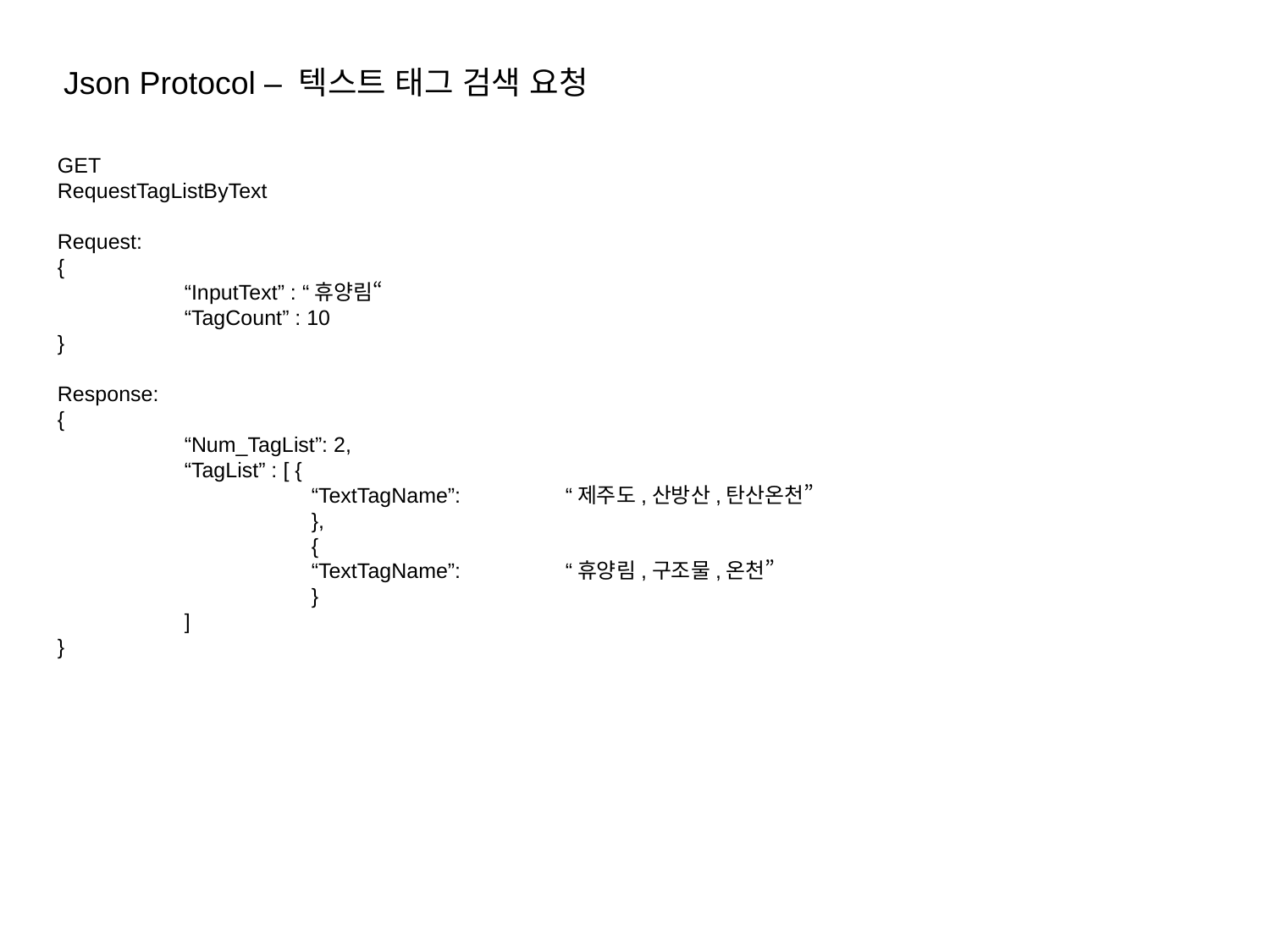

Json Protocol – 텍스트 태그 검색 요청
GET
RequestTagListByText

Request:
{
	“InputText” : “휴양림“
	“TagCount” : 10
}

Response:
{
	“Num_TagList”: 2,
	“TagList” : [ {
		“TextTagName”:	“제주도,산방산,탄산온천”
		},
		{
		“TextTagName”:	“휴양림,구조물,온천”
		}
	]
}